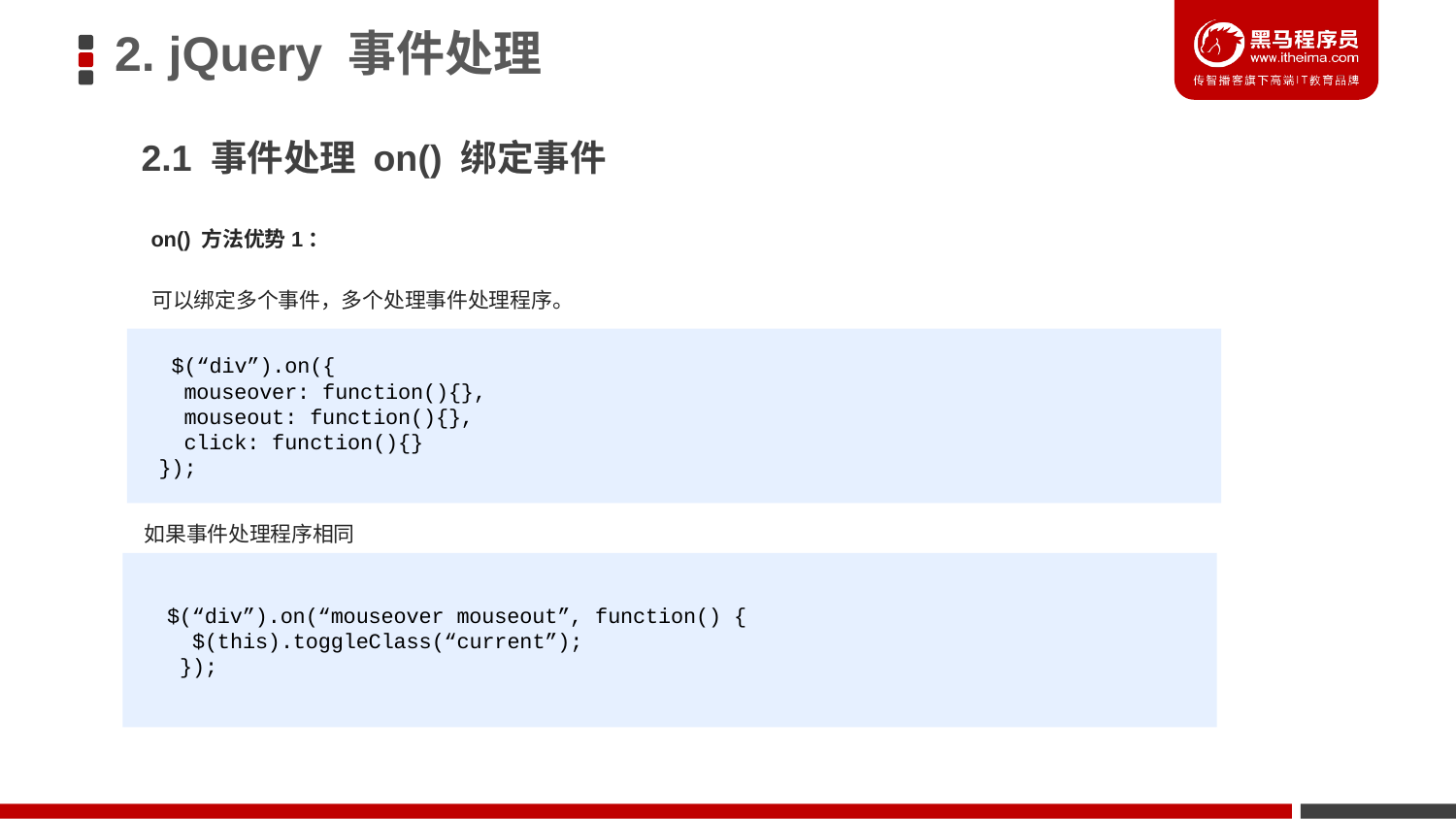

# 2. jQuery 事件处理
2.1 事件处理 on() 绑定事件
on() 方法优势1：

可以绑定多个事件，多个处理事件处理程序。
 $(“div”).on({
  mouseover: function(){},
  mouseout: function(){},
  click: function(){}
});
如果事件处理程序相同
 $(“div”).on(“mouseover mouseout”, function() {
   $(this).toggleClass(“current”);
  });